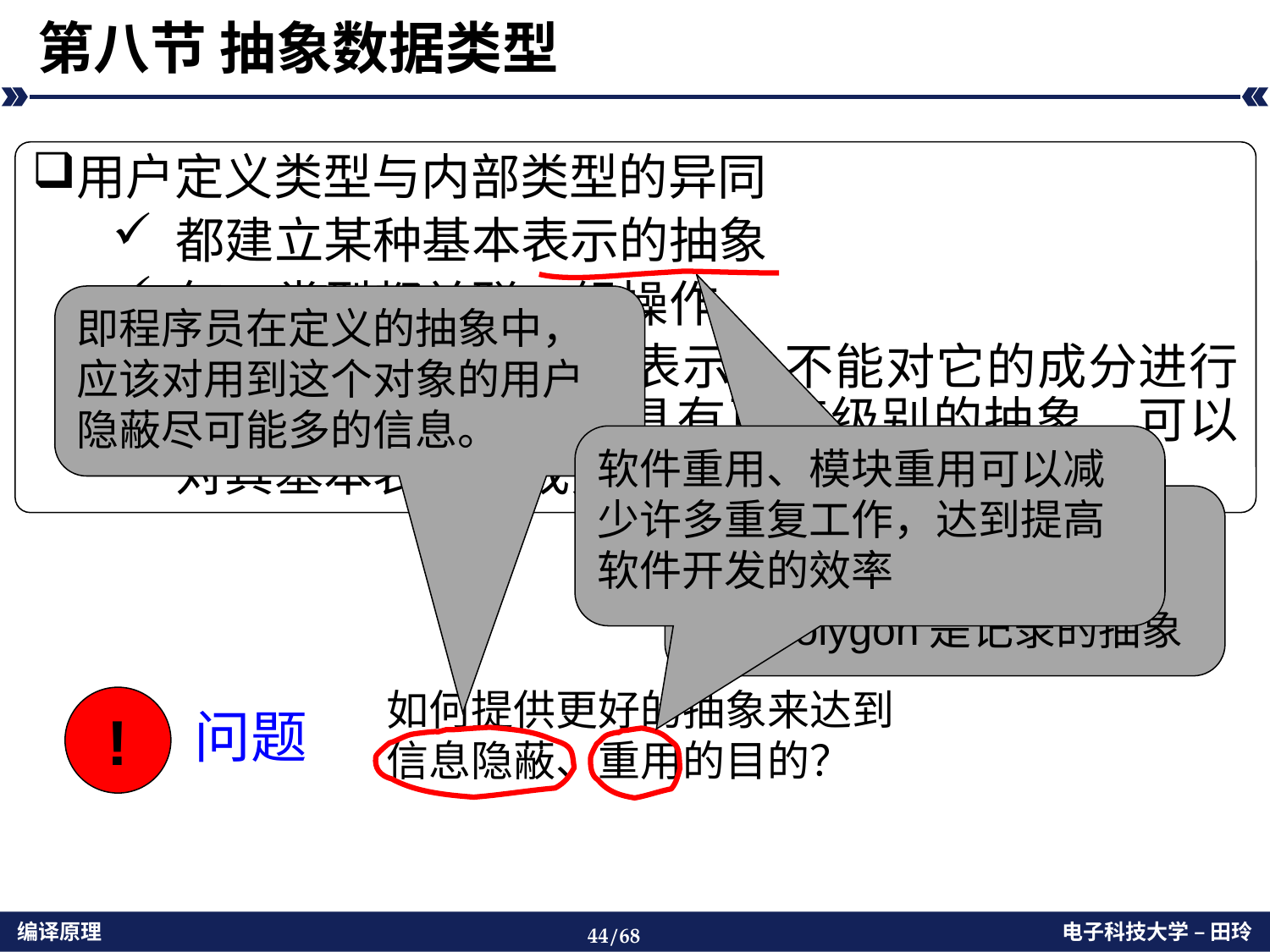

# 第八节 抽象数据类型
用户定义类型与内部类型的异同
都建立某种基本表示的抽象
每一类型都关联一组操作
内部类型隐蔽了基本表示，不能对它的成分进行操作;用户定义类型具有更高级别的抽象，可以对其基本表示的成分进行操作。

即程序员在定义的抽象中，应该对用到这个对象的用户隐蔽尽可能多的信息。
软件重用、模块重用可以减少许多重复工作，达到提高软件开发的效率
例如：
integer是位串的抽象;
reg_polygon是记录的抽象
如何提供更好的抽象来达到信息隐蔽、重用的目的？
!
问题